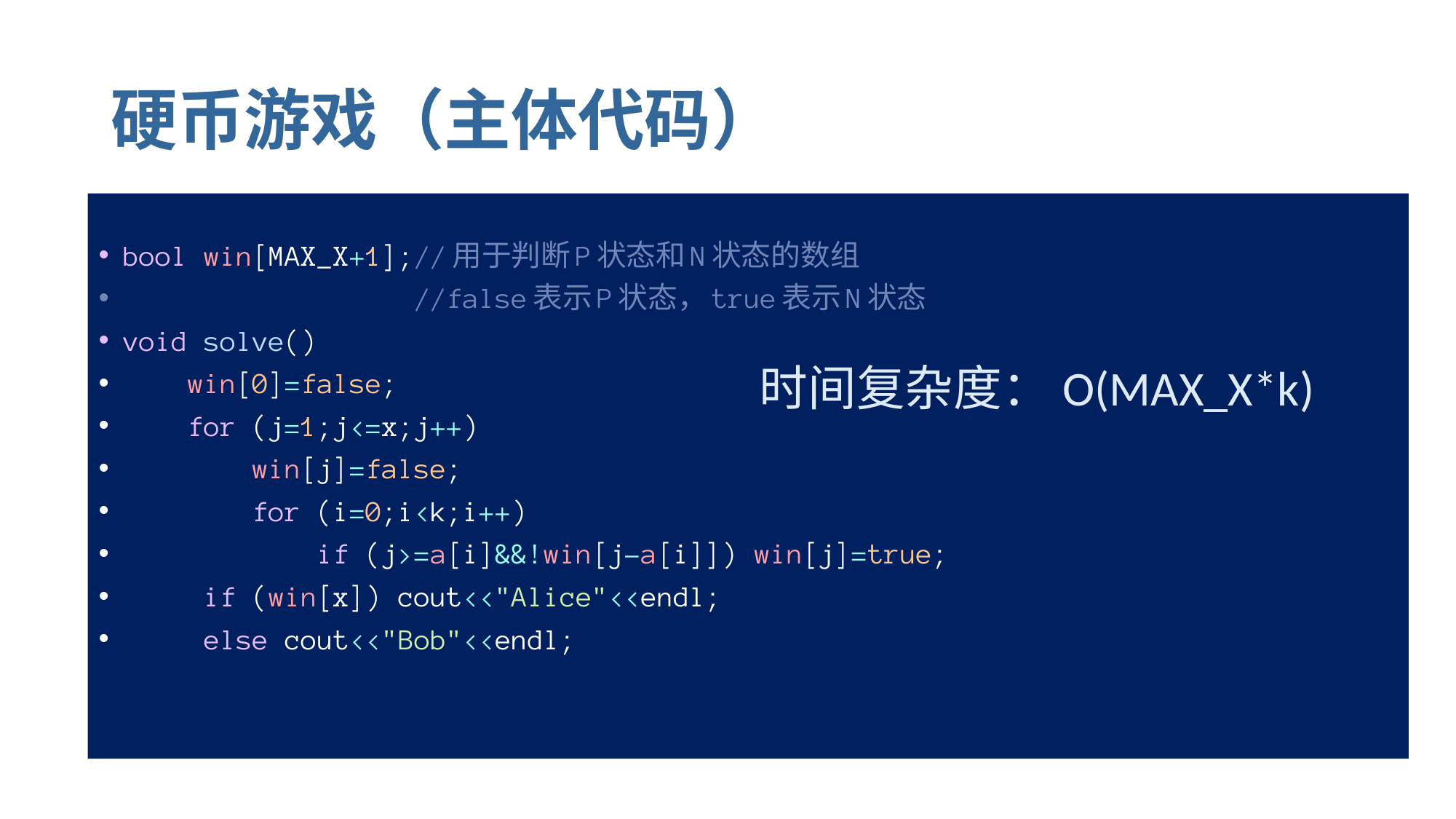

# 硬币游戏（主体代码）

bool win[MAX_X+1];//用于判断P状态和N状态的数组
                  //false表示P状态，true表示N状态
void solve()
    win[0]=false;
    for (j=1;j<=x;j++)
        win[j]=false;
        for (i=0;i<k;i++)
            if (j>=a[i]&&!win[j-a[i]]) win[j]=true;
     if (win[x]) cout<<"Alice"<<endl;
     else cout<<"Bob"<<endl;

时间复杂度：O(MAX_X*k)